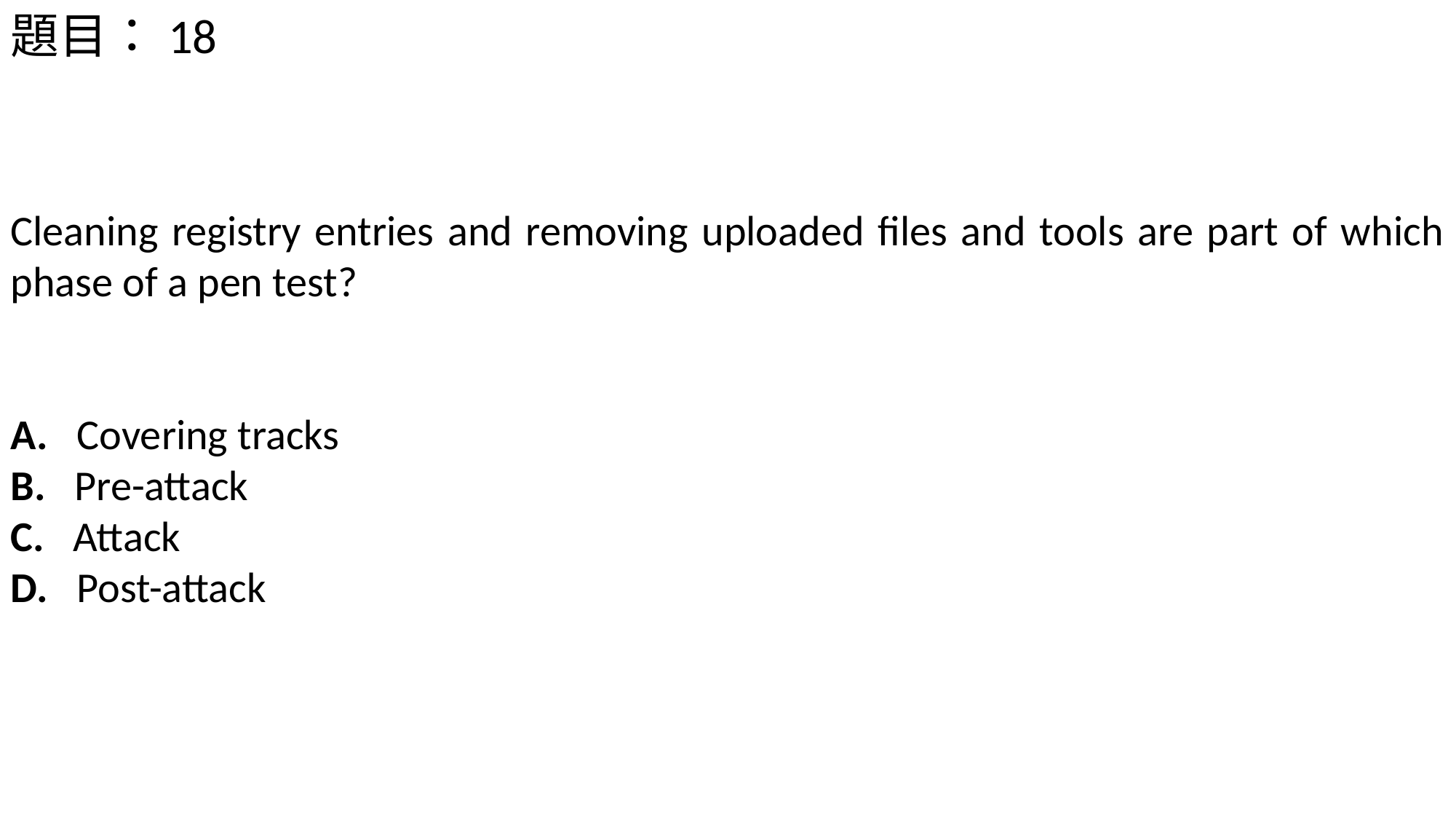

題目：18
Cleaning registry entries and removing uploaded files and tools are part of which phase of a pen test?

A.   Covering tracks
B.   Pre-attack
C.   Attack
D.   Post-attack